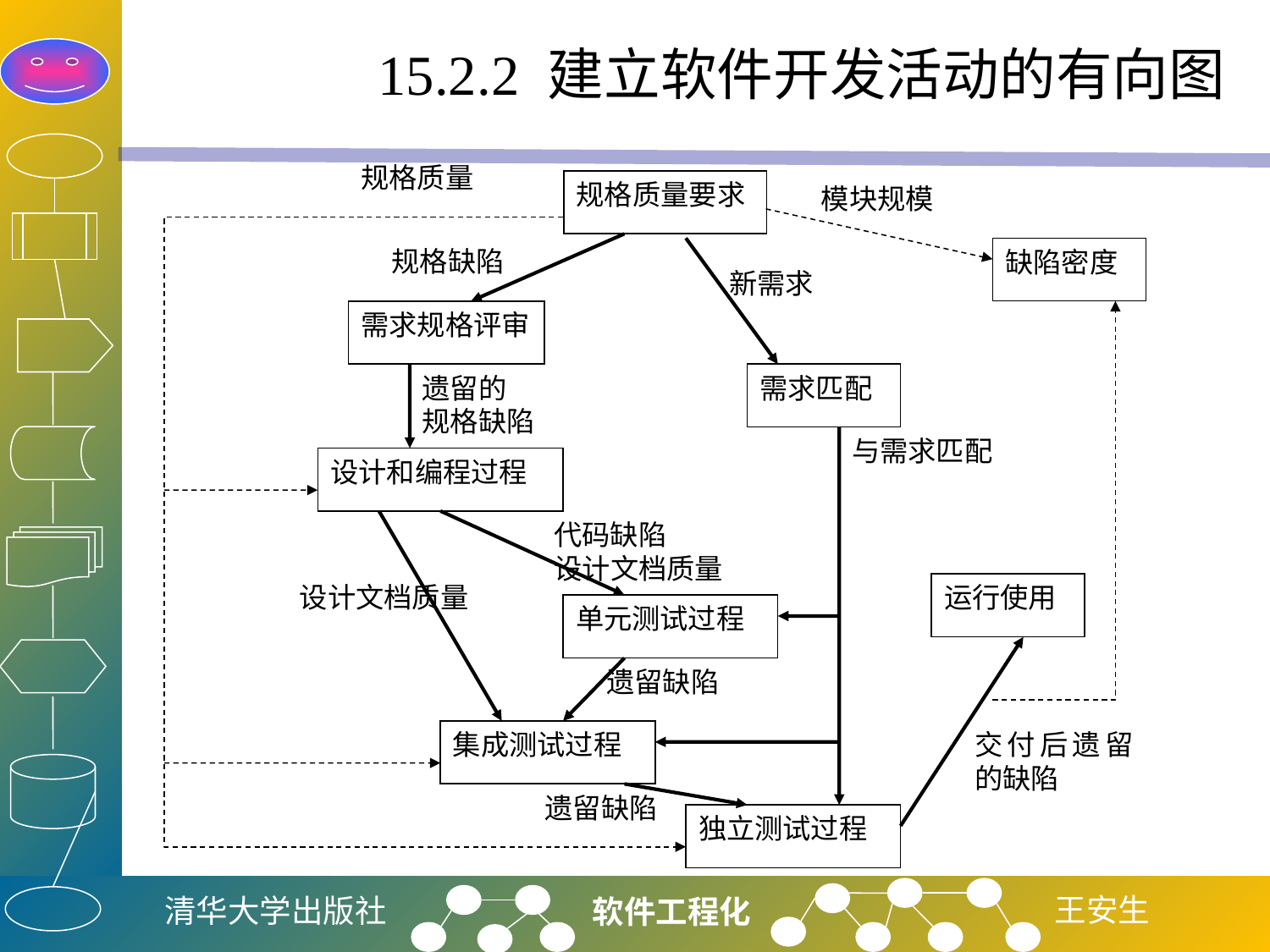

# 15.2.2 建立软件开发活动的有向图
规格质量

规格质量要求
模块规模

规格缺陷

缺陷密度
新需求
需求规格评审

遗留的
规格缺陷
需求匹配
与需求匹配

设计和编程过程

代码缺陷
设计文档质量
设计文档质量
运行使用
单元测试过程

遗留缺陷
集成测试过程
交付后遗留的缺陷

遗留缺陷

独立测试过程